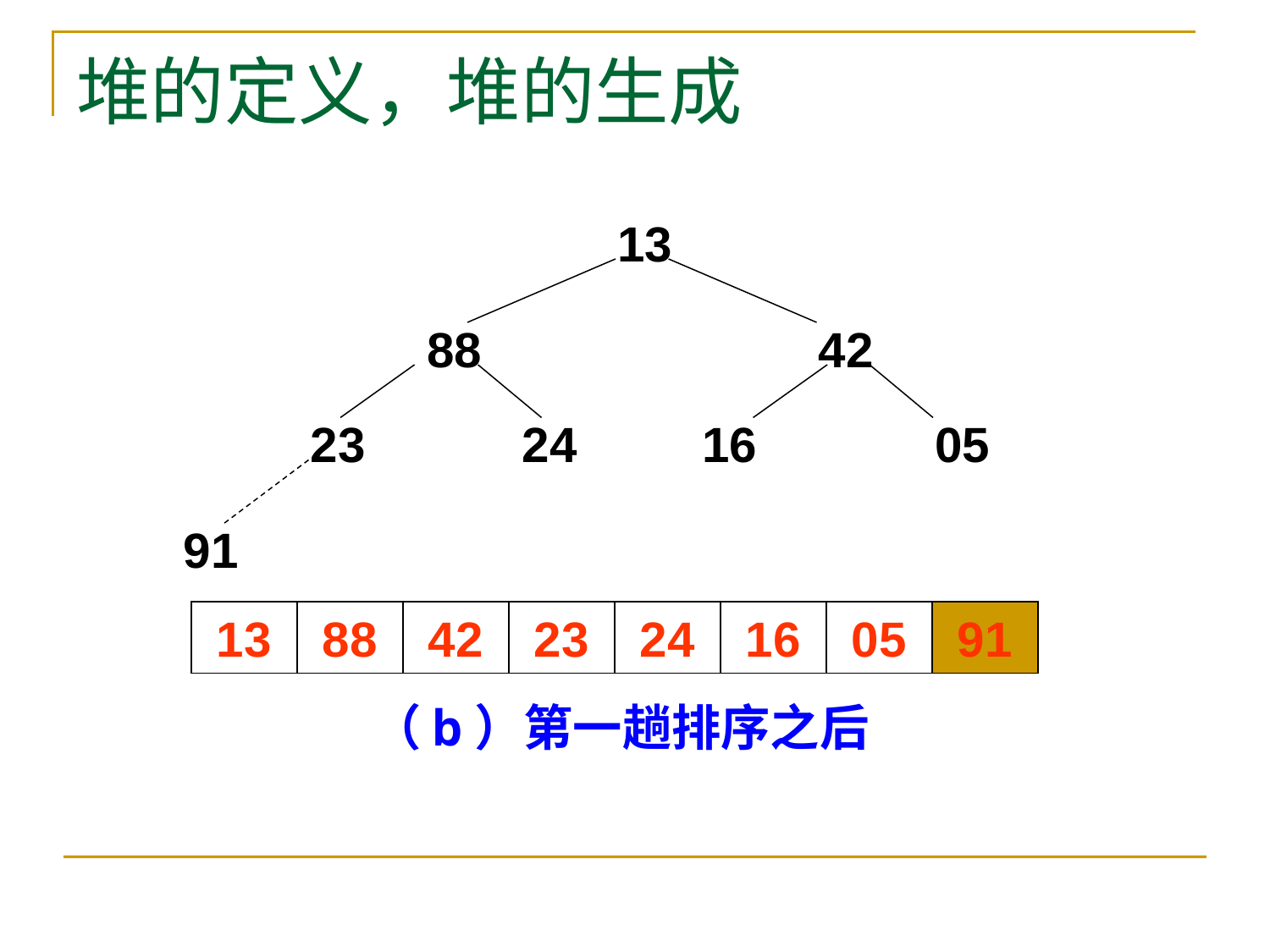

# 堆的定义，堆的生成
13

88
42

23
24
16
05

91
13
88
42
23
24
16
05
91
（b）第一趟排序之后